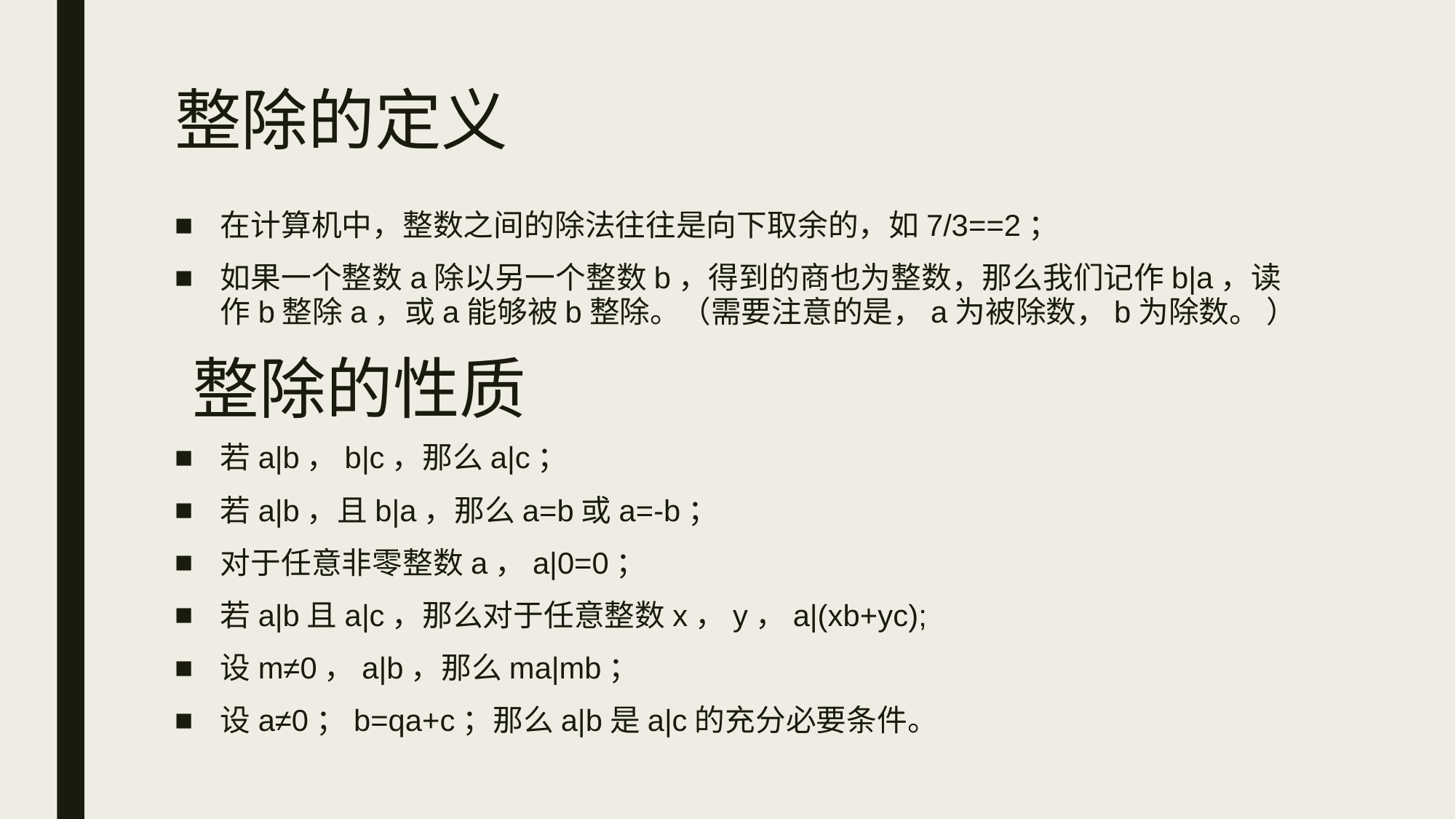

# 整除的定义
在计算机中，整数之间的除法往往是向下取余的，如7/3==2；
如果一个整数a除以另一个整数b，得到的商也为整数，那么我们记作b|a，读作b整除a，或a能够被b整除。（需要注意的是，a为被除数，b为除数。 ）
整除的性质
若a|b，b|c，那么a|c；
若a|b，且b|a，那么a=b或a=-b；
对于任意非零整数a，a|0=0；
若a|b且a|c，那么对于任意整数x，y，a|(xb+yc);
设m≠0，a|b，那么ma|mb；
设a≠0；b=qa+c；那么a|b是a|c的充分必要条件。